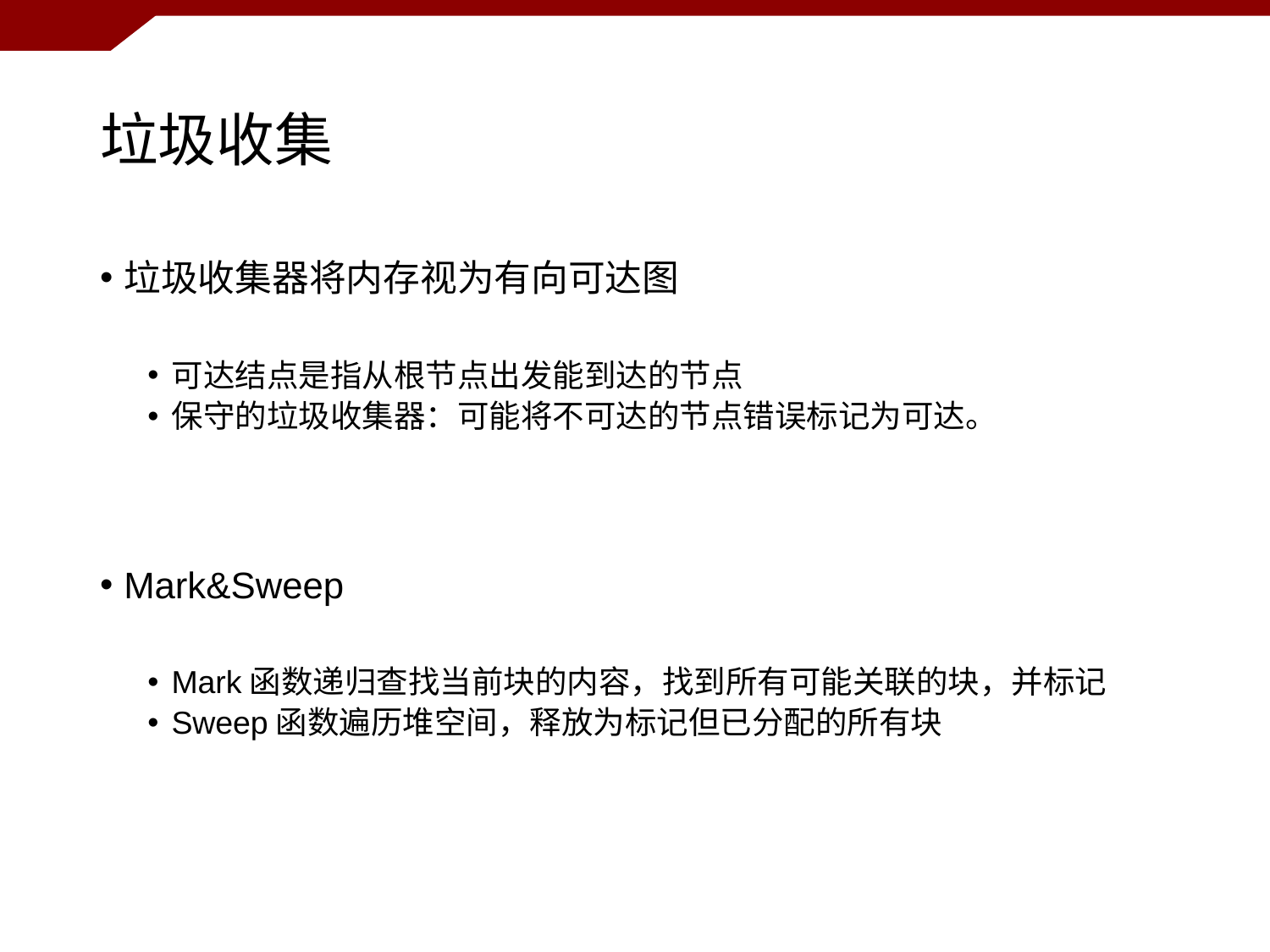

# 垃圾收集
垃圾收集器将内存视为有向可达图

可达结点是指从根节点出发能到达的节点
保守的垃圾收集器：可能将不可达的节点错误标记为可达。

Mark&Sweep

Mark函数递归查找当前块的内容，找到所有可能关联的块，并标记
Sweep函数遍历堆空间，释放为标记但已分配的所有块